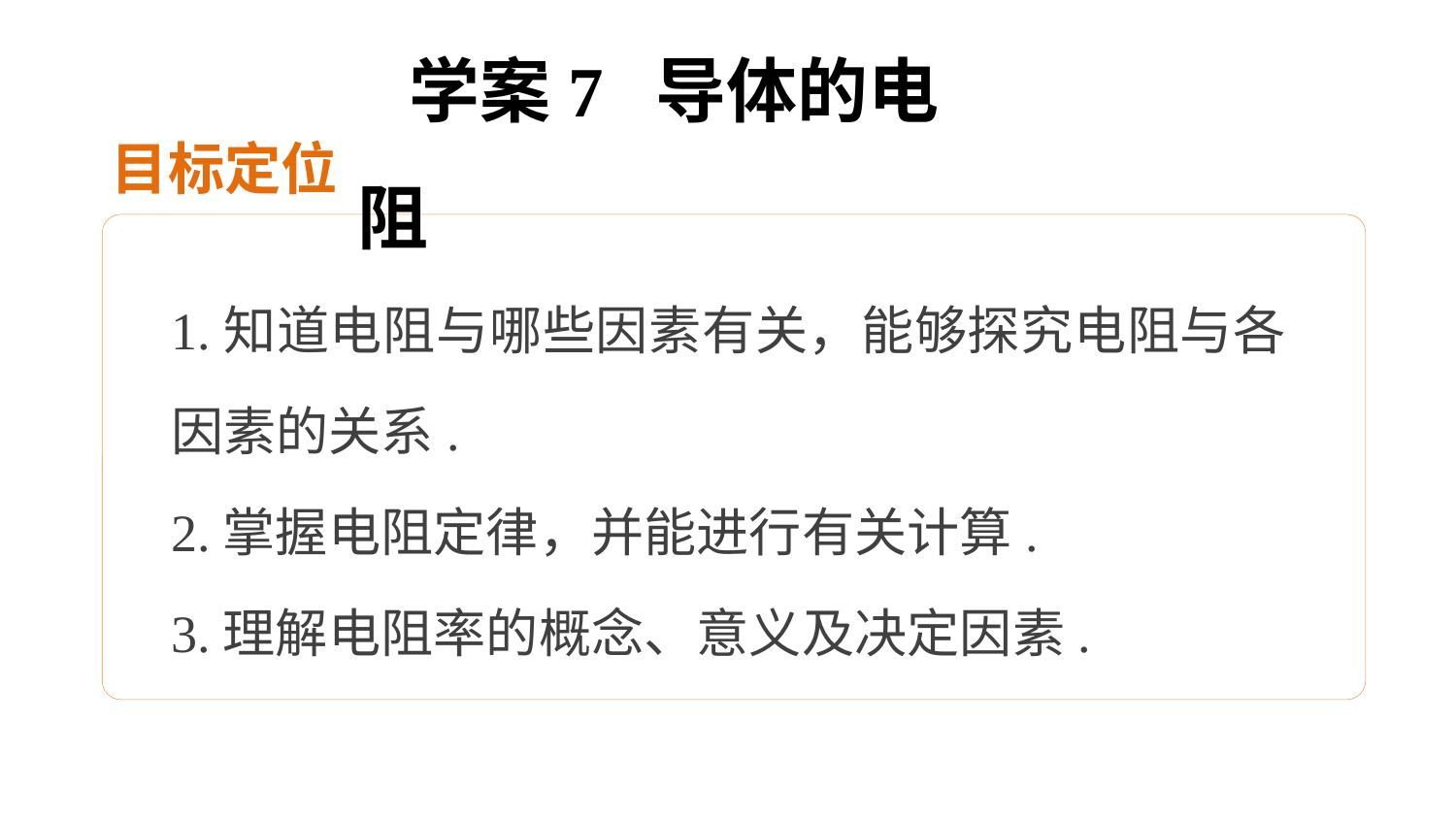

学案7  导体的电阻

目标定位

1.知道电阻与哪些因素有关，能够探究电阻与各因素的关系.
2.掌握电阻定律，并能进行有关计算.
3.理解电阻率的概念、意义及决定因素.